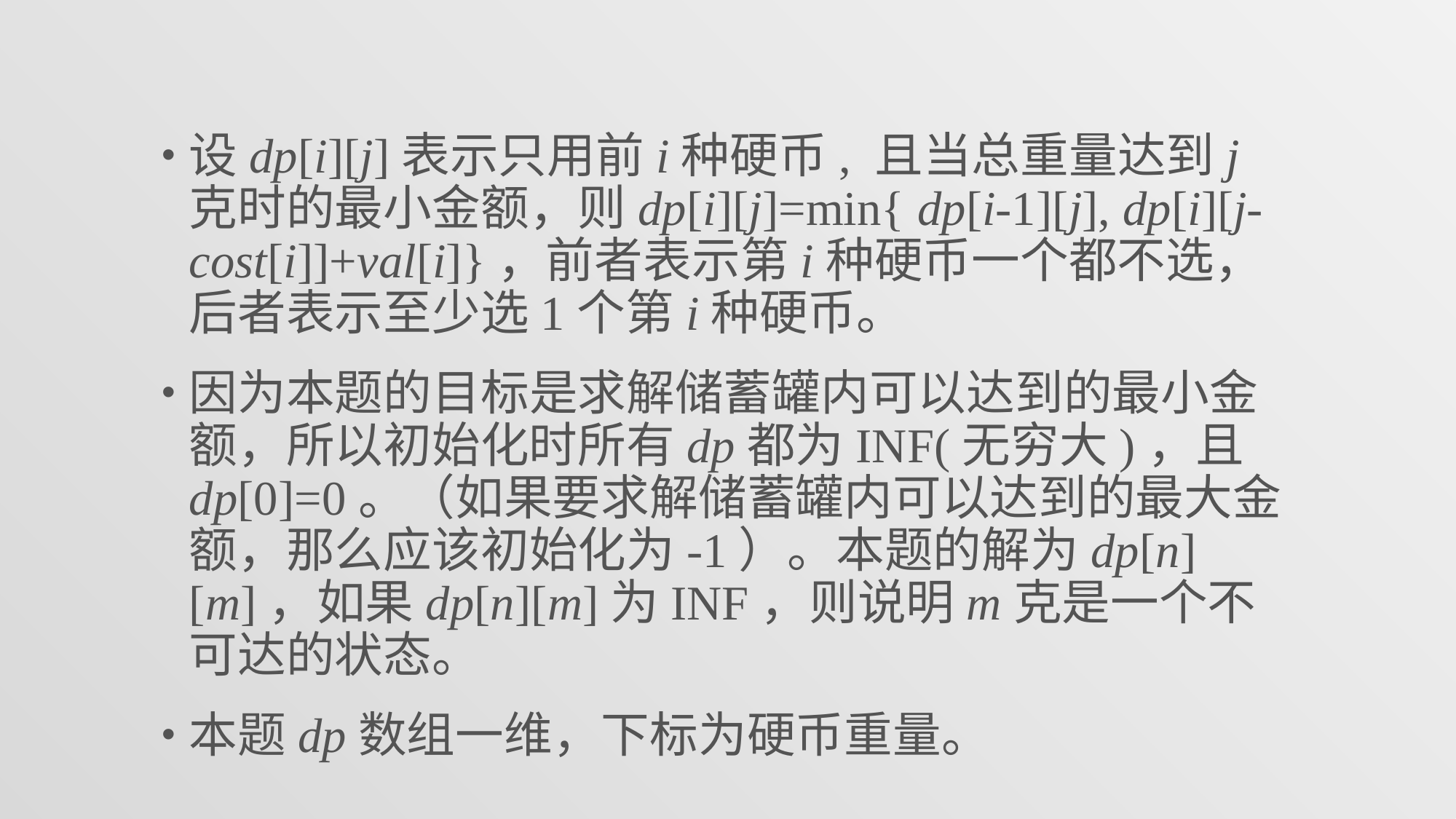

#
设dp[i][j]表示只用前i种硬币, 且当总重量达到j克时的最小金额，则dp[i][j]=min{ dp[i-1][j], dp[i][j-cost[i]]+val[i]}，前者表示第i种硬币一个都不选，后者表示至少选1个第i种硬币。
因为本题的目标是求解储蓄罐内可以达到的最小金额，所以初始化时所有dp都为INF(无穷大)，且dp[0]=0。（如果要求解储蓄罐内可以达到的最大金额，那么应该初始化为-1）。本题的解为dp[n][m]，如果dp[n][m]为INF，则说明m克是一个不可达的状态。
本题dp数组一维，下标为硬币重量。